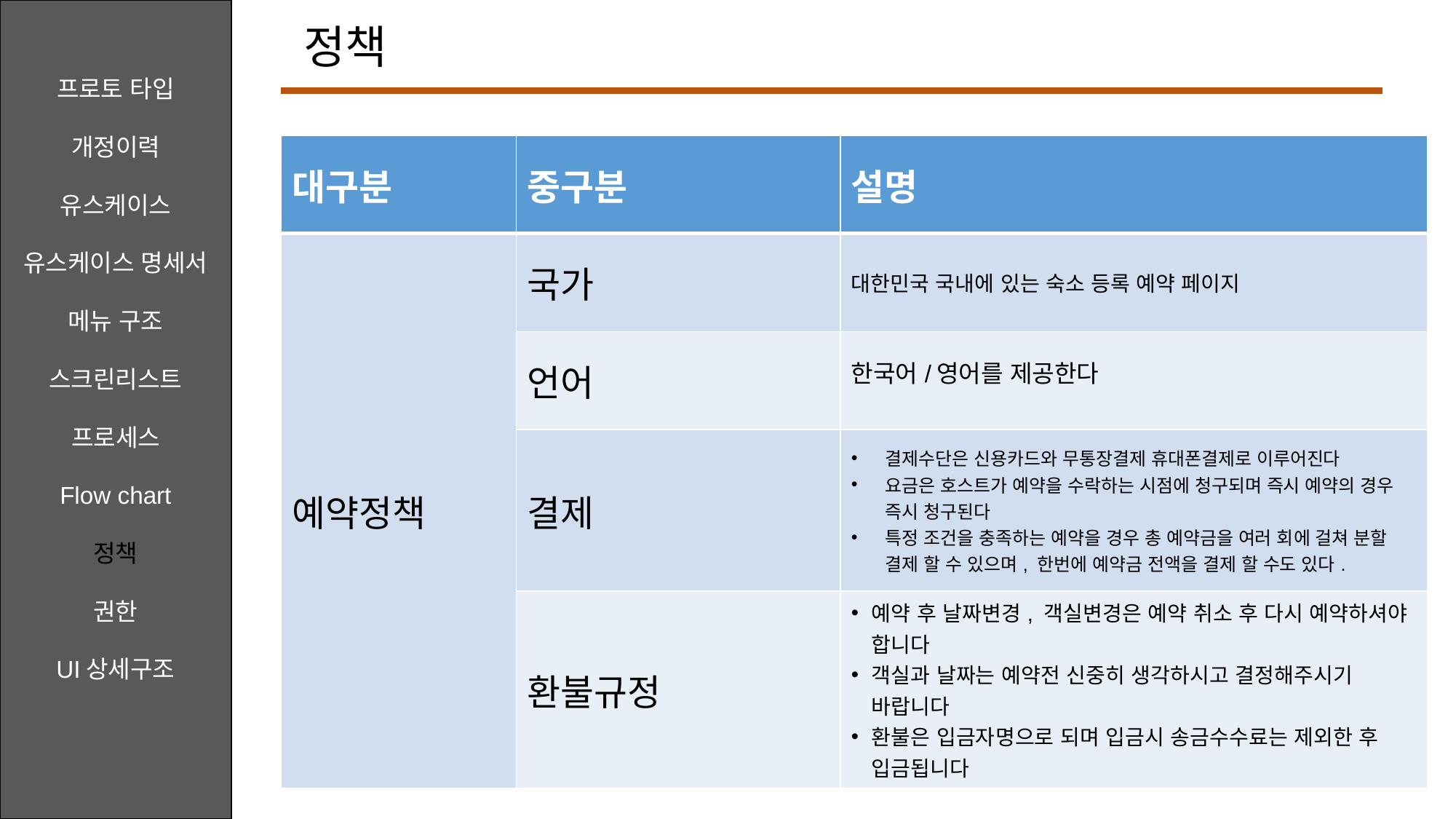

프로토 타입

개정이력

유스케이스

유스케이스 명세서

메뉴 구조

스크린리스트

프로세스

Flow chart

정책

권한

UI상세구조

정책
| 대구분 | 중구분 | 설명 |
| --- | --- | --- |
| 예약정책 | 국가 | 대한민국 국내에 있는 숙소 등록 예약 페이지 |
|  | 언어 | 한국어/영어를 제공한다 |
|  | 결제 | 결제수단은 신용카드와 무통장결제 휴대폰결제로 이루어진다 요금은 호스트가 예약을 수락하는 시점에 청구되며 즉시 예약의 경우 즉시 청구된다 특정 조건을 충족하는 예약을 경우 총 예약금을 여러 회에 걸쳐 분할 결제 할 수 있으며, 한번에 예약금 전액을 결제 할 수도 있다. |
|  | 환불규정 | 예약 후 날짜변경, 객실변경은 예약 취소 후 다시 예약하셔야 합니다 객실과 날짜는 예약전 신중히 생각하시고 결정해주시기 바랍니다 환불은 입금자명으로 되며 입금시 송금수수료는 제외한 후 입금됩니다 |